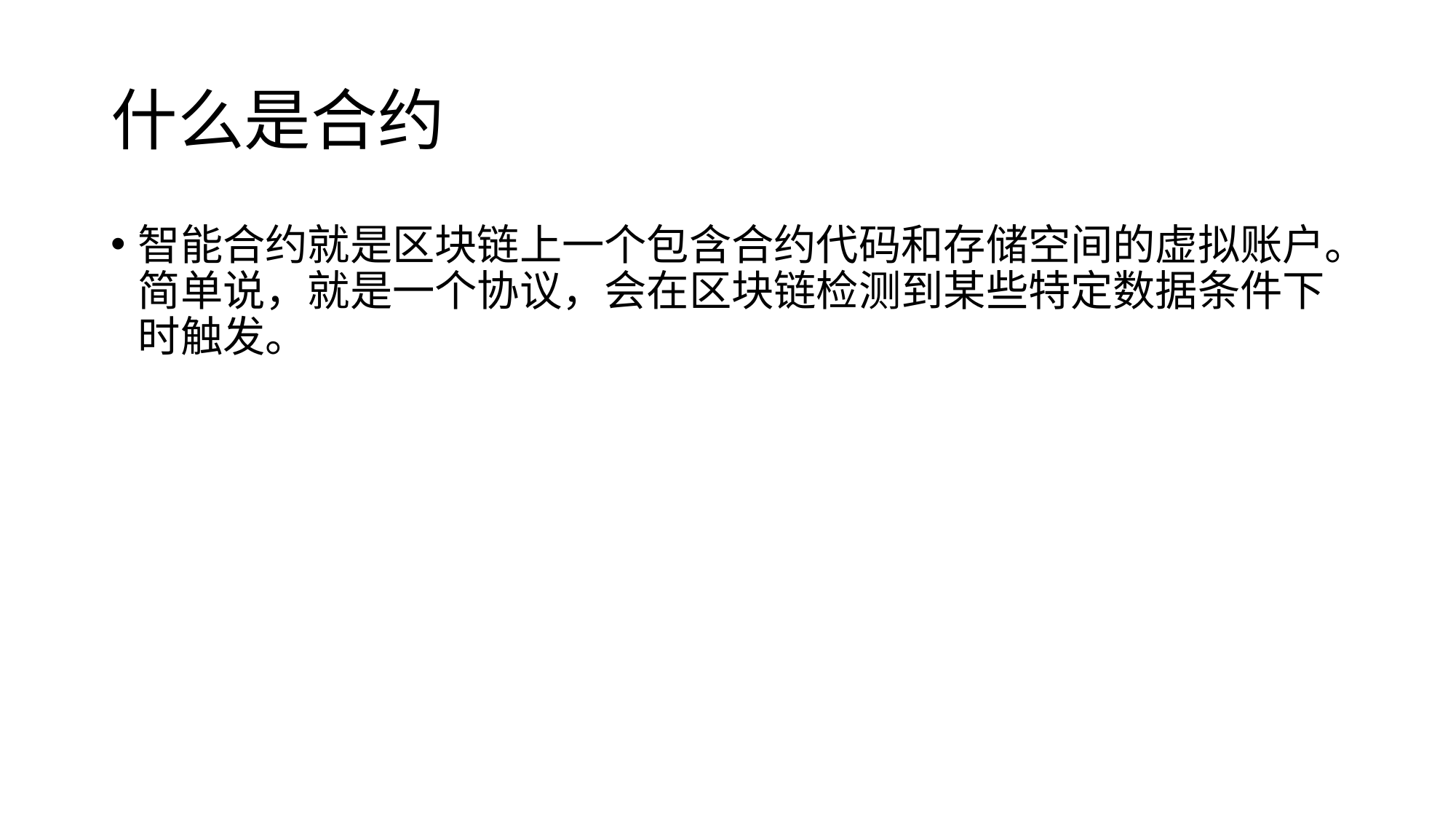

# 什么是合约
智能合约就是区块链上一个包含合约代码和存储空间的虚拟账户。简单说，就是一个协议，会在区块链检测到某些特定数据条件下时触发。